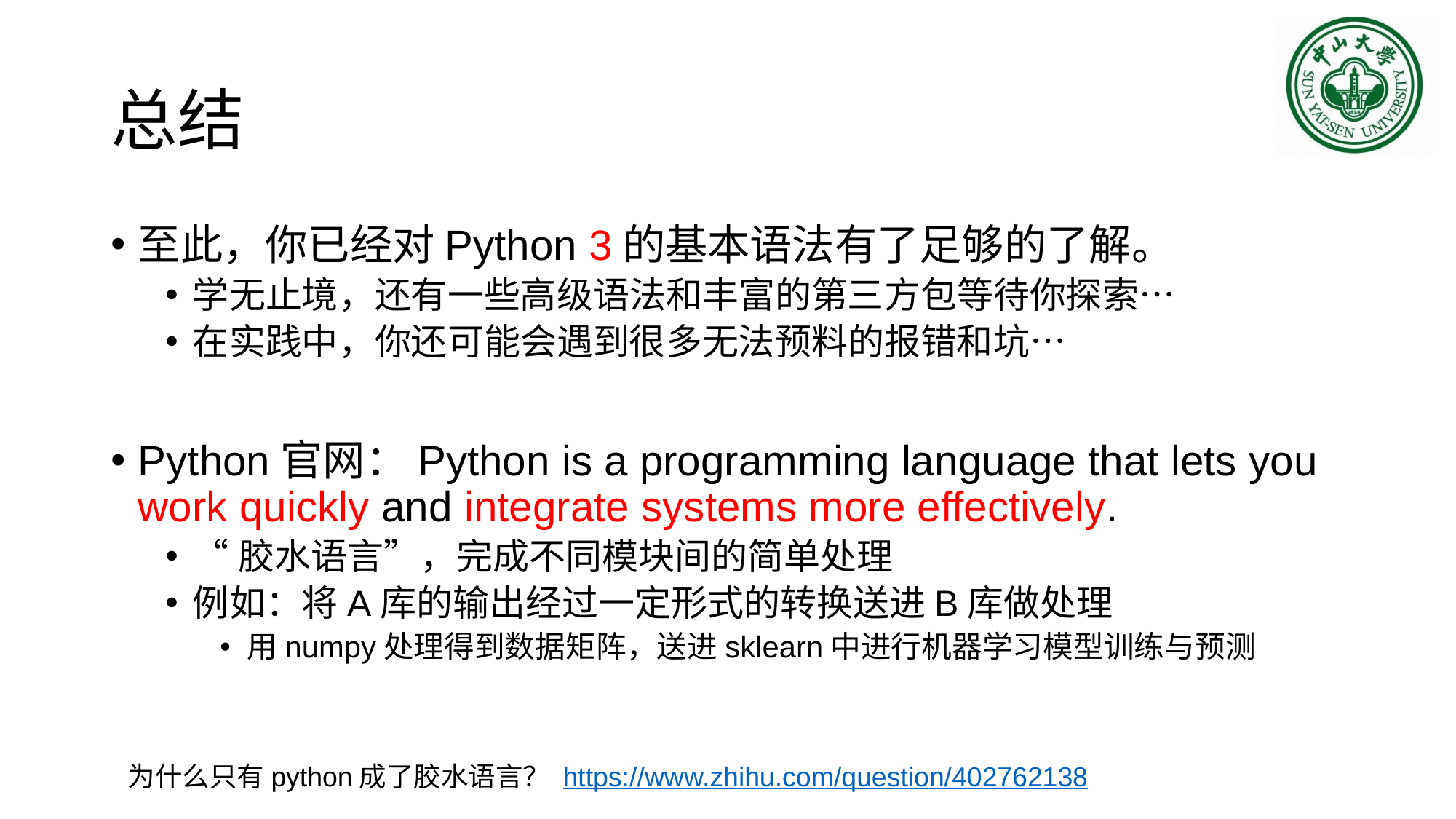

# 总结
至此，你已经对Python 3的基本语法有了足够的了解。
学无止境，还有一些高级语法和丰富的第三方包等待你探索…
在实践中，你还可能会遇到很多无法预料的报错和坑…

Python官网：Python is a programming language that lets you work quickly and integrate systems more effectively.
“胶水语言”，完成不同模块间的简单处理
例如：将A库的输出经过一定形式的转换送进B库做处理
用numpy处理得到数据矩阵，送进sklearn中进行机器学习模型训练与预测

为什么只有python成了胶水语言？ https://www.zhihu.com/question/402762138